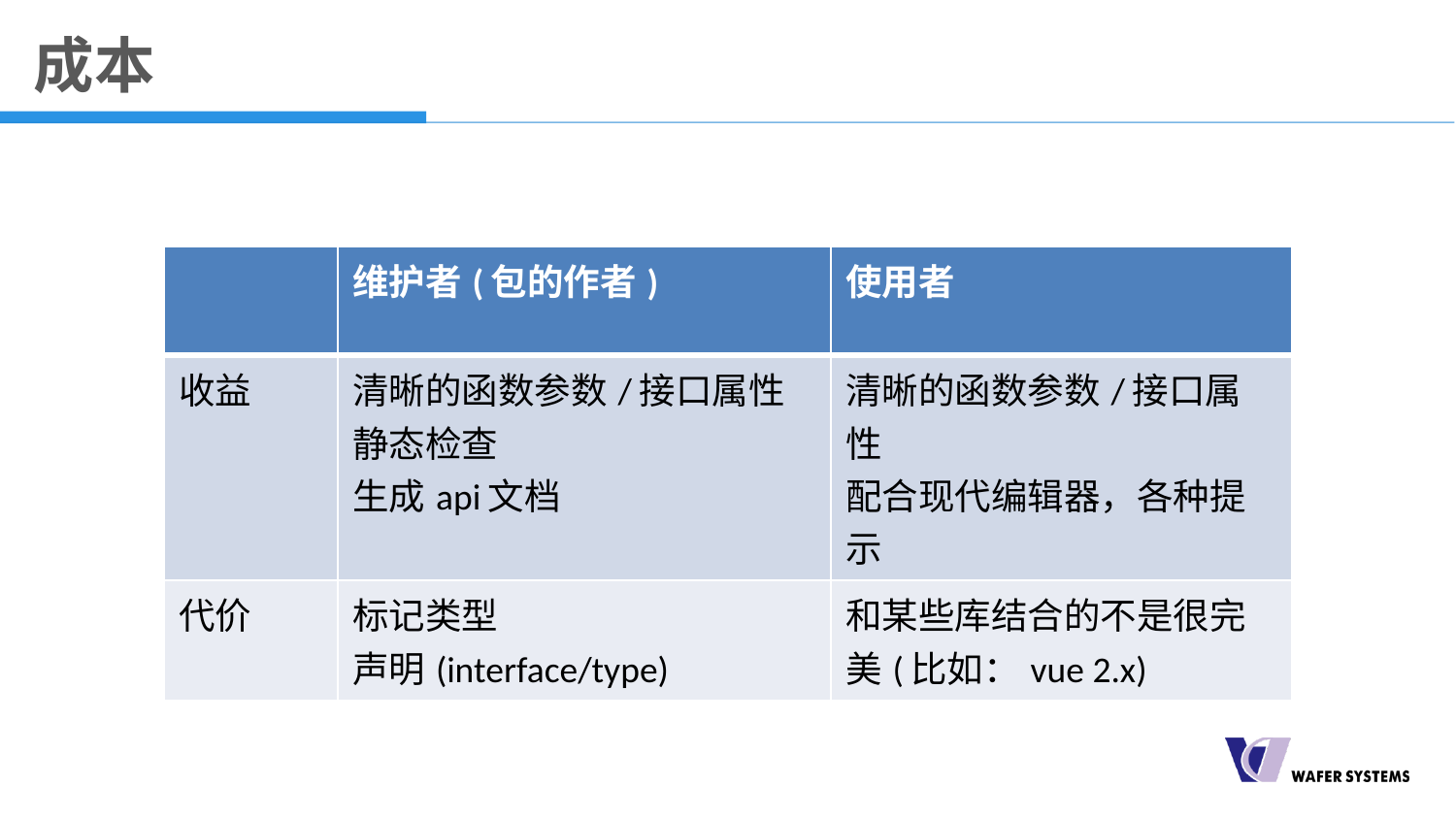

# 成本

|  | 维护者(包的作者) | 使用者 |
| --- | --- | --- |
| 收益 | 清晰的函数参数/接口属性 静态检查 生成api文档 | 清晰的函数参数/接口属性 配合现代编辑器，各种提示 |
| 代价 | 标记类型 声明(interface/type) | 和某些库结合的不是很完美(比如：vue 2.x) |